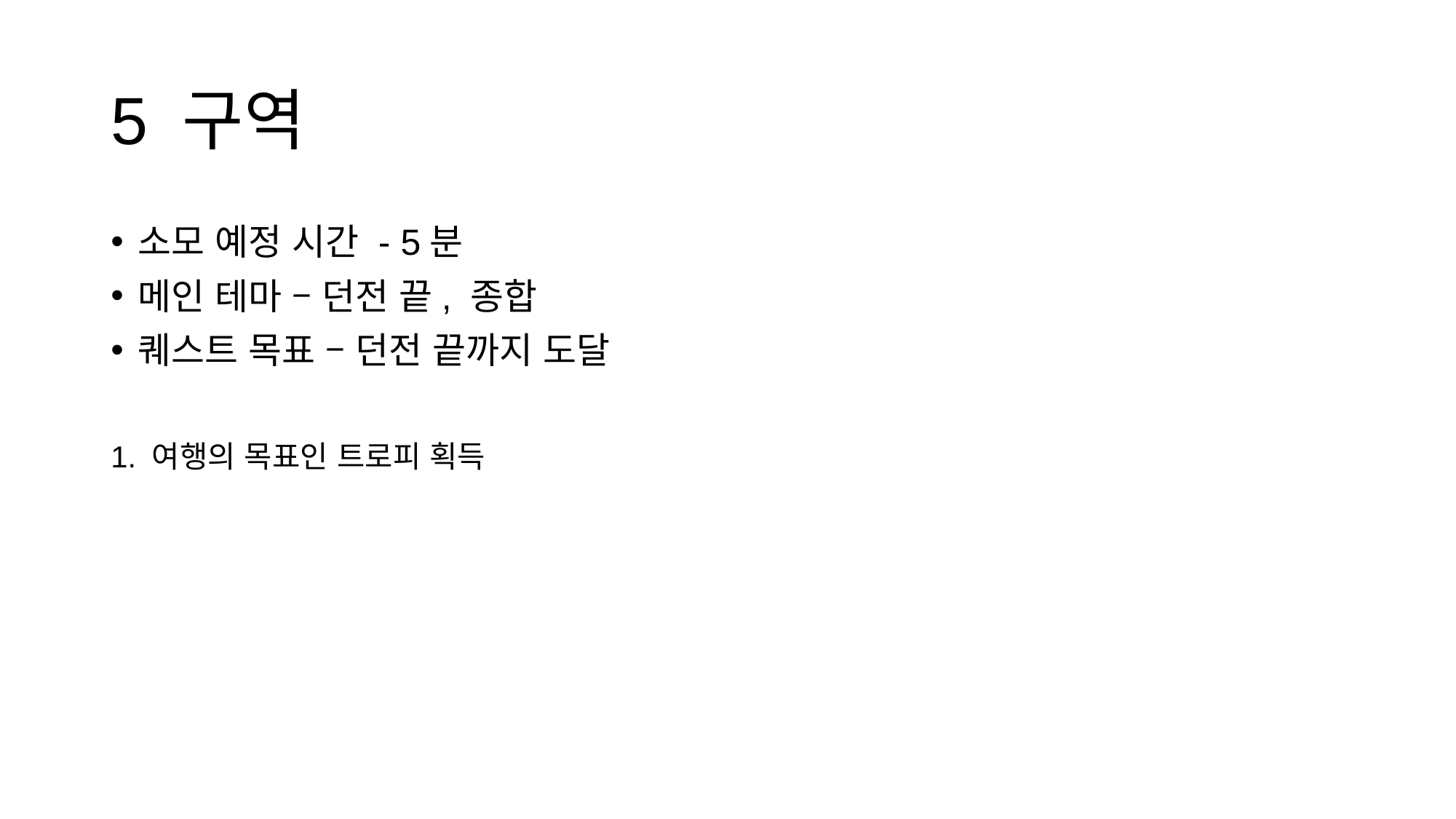

# 5 구역
소모 예정 시간 - 5분
메인 테마 – 던전 끝, 종합
퀘스트 목표 – 던전 끝까지 도달

1. 여행의 목표인 트로피 획득